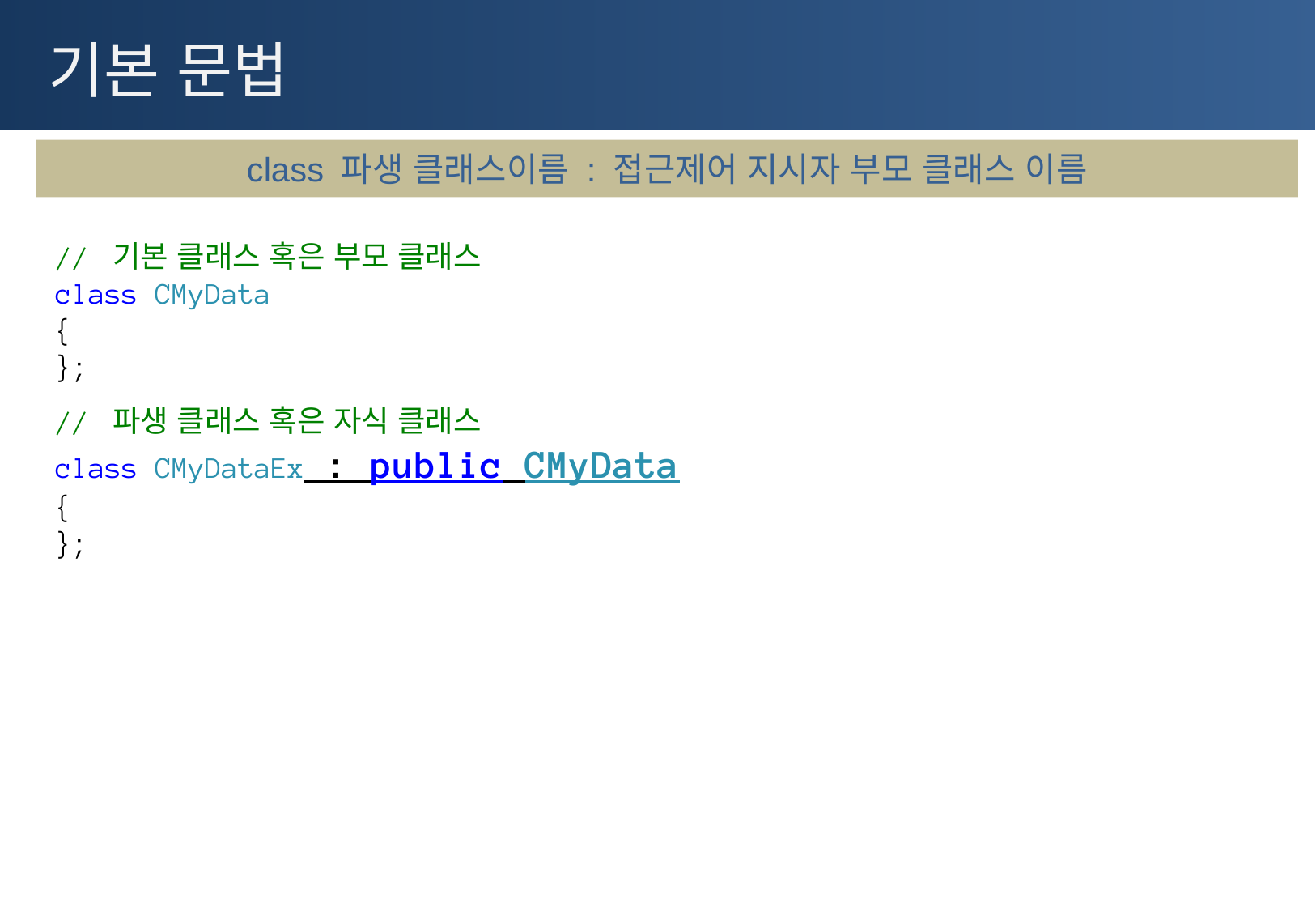

# 기본 문법
class 파생 클래스이름 : 접근제어 지시자 부모 클래스 이름
// 기본 클래스 혹은 부모 클래스
class CMyData
{
};

// 파생 클래스 혹은 자식 클래스
class CMyDataEx : public CMyData
{
};